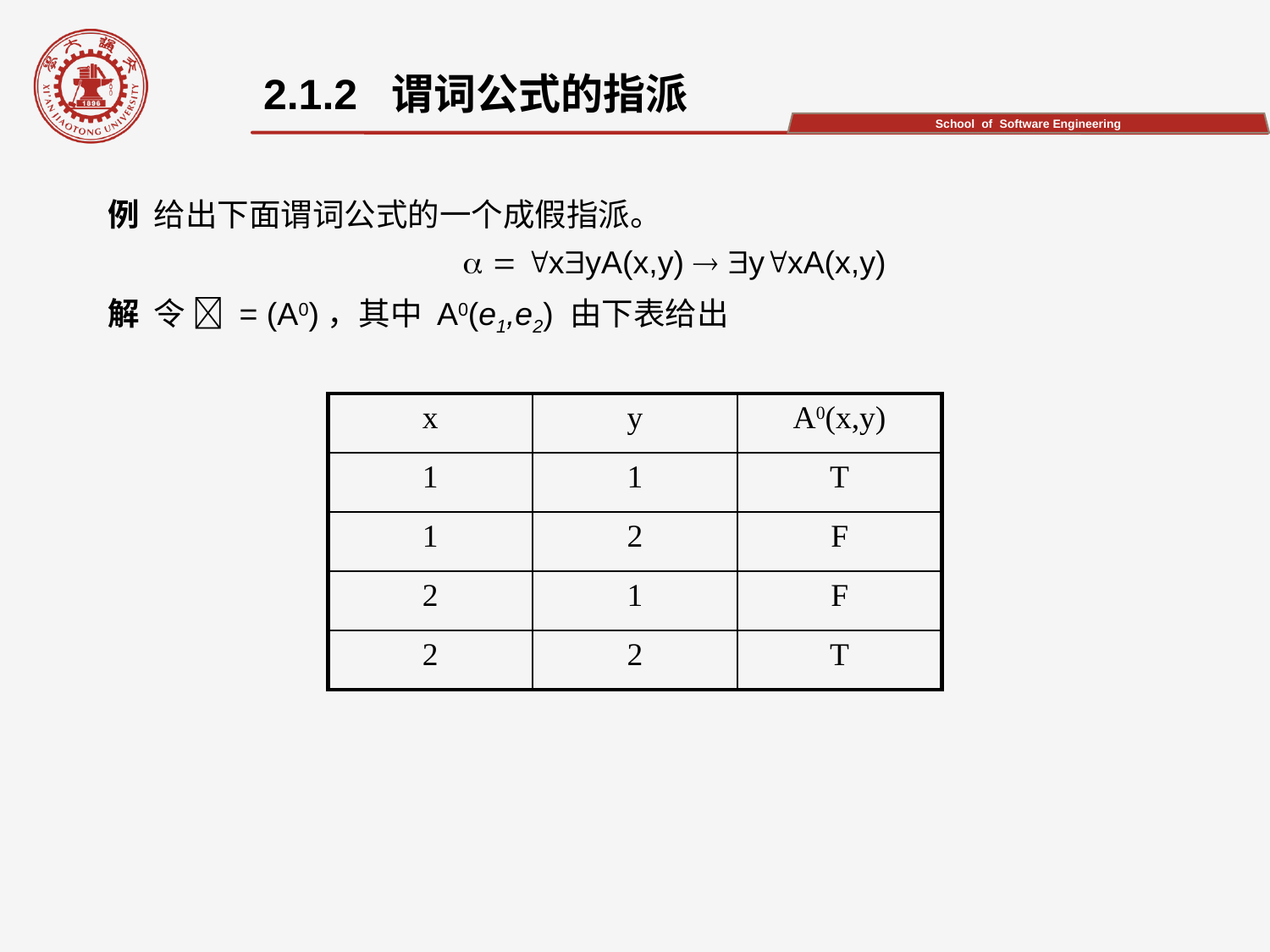

2.1.2  谓词公式的指派
例  给出下面谓词公式的一个成假指派。
   α = ∀x∃yA(x,y) → ∃y∀xA(x,y)
解  令 π = (A0)，其中 A0(e1,e2) 由下表给出

| x | y | A0(x,y) |
| --- | --- | --- |
| 1 | 1 | T |
| 1 | 2 | F |
| 2 | 1 | F |
| 2 | 2 | T |